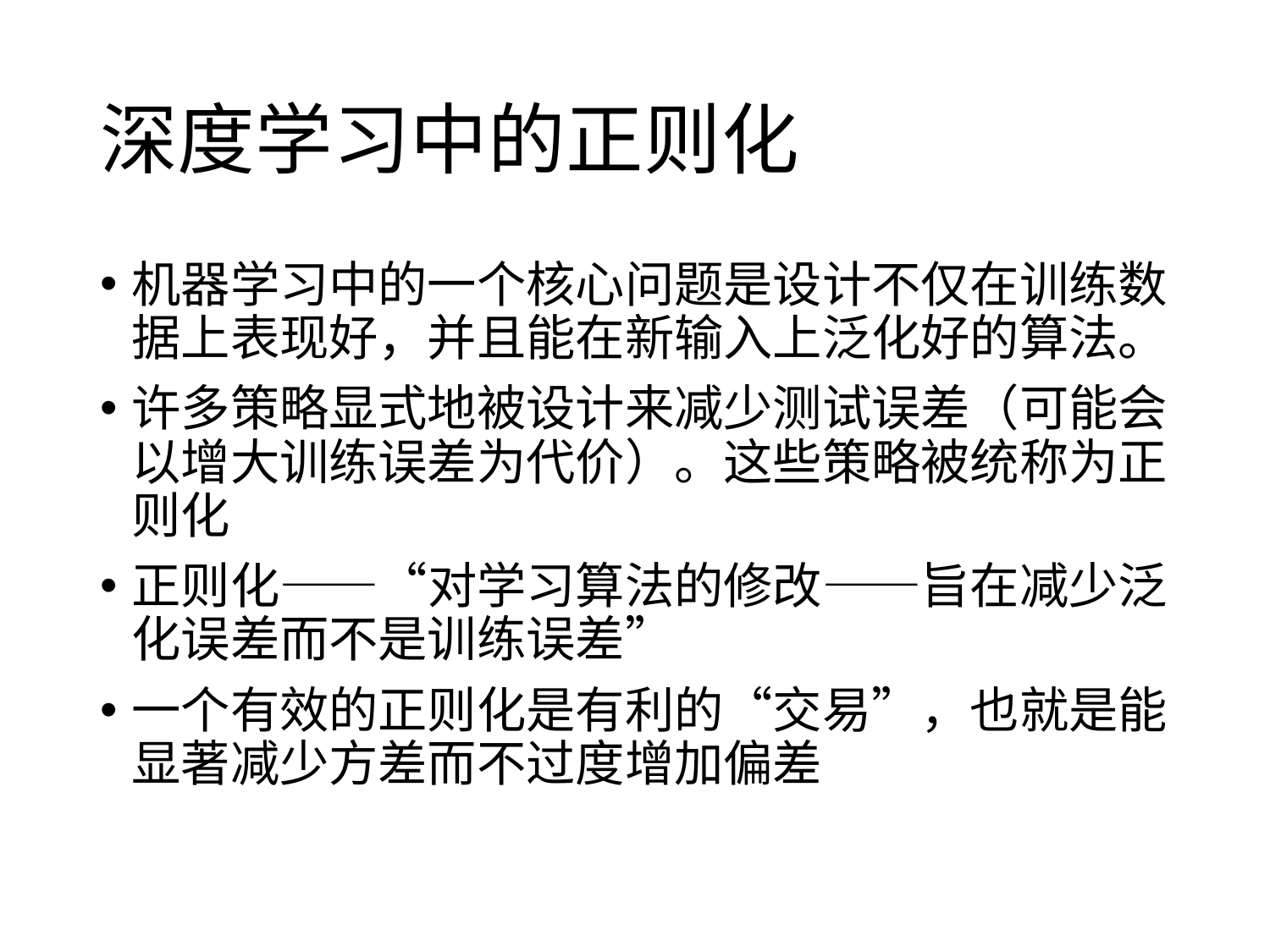

# 深度学习中的正则化
机器学习中的一个核心问题是设计不仅在训练数据上表现好，并且能在新输入上泛化好的算法。
许多策略显式地被设计来减少测试误差（可能会以增大训练误差为代价）。这些策略被统称为正则化
正则化——“对学习算法的修改——旨在减少泛化误差而不是训练误差”
一个有效的正则化是有利的“交易”，也就是能显著减少方差而不过度增加偏差